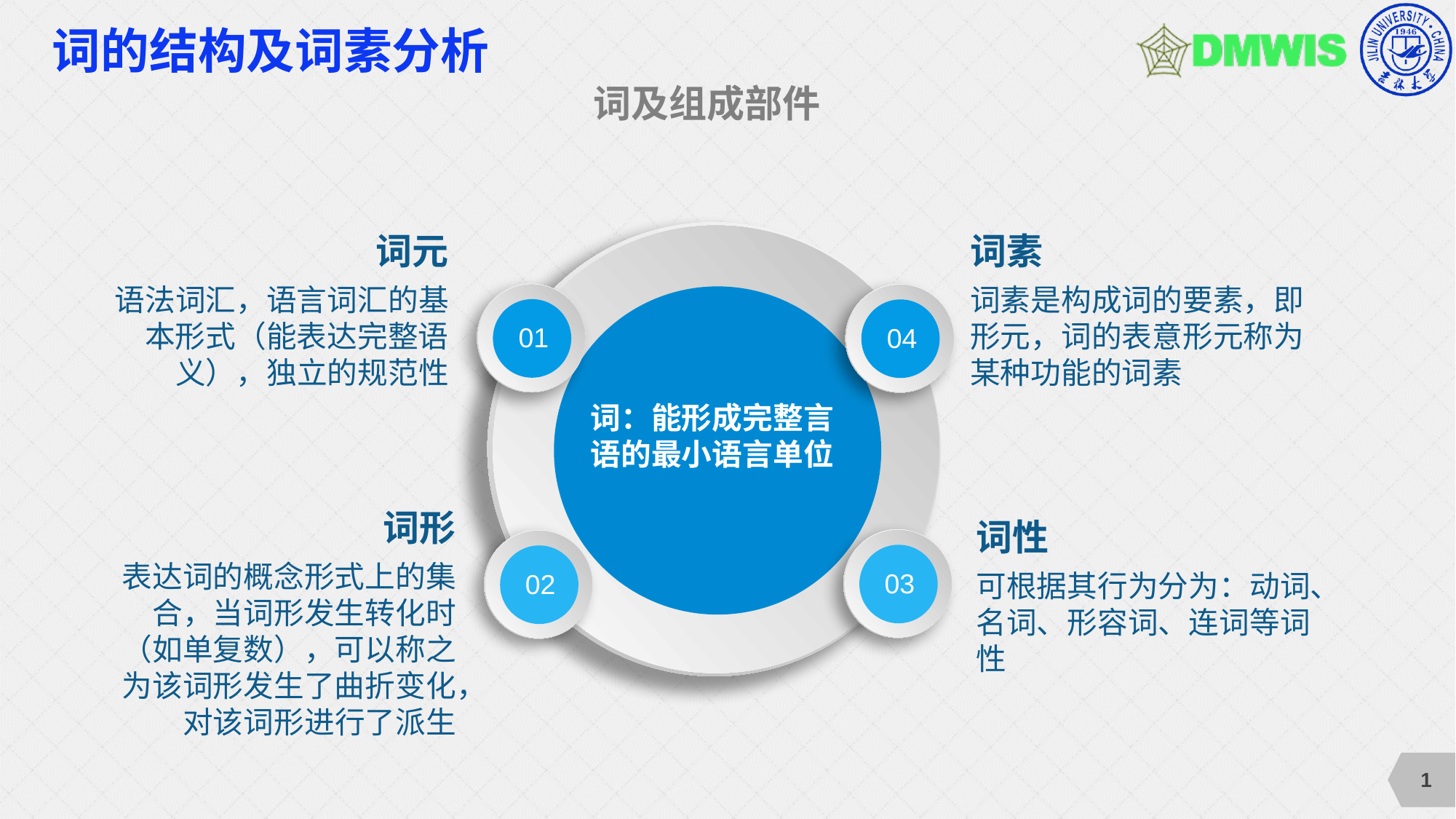

# 词的结构及词素分析
词及组成部件

词：能形成完整言语的最小语言单位
词元
语法词汇，语言词汇的基本形式（能表达完整语义），独立的规范性
词素
词素是构成词的要素，即 形元，词的表意形元称为某种功能的词素

01

04
词形
表达词的概念形式上的集合，当词形发生转化时（如单复数），可以称之为该词形发生了曲折变化，对该词形进行了派生
词性
可根据其行为分为：动词、名词、形容词、连词等词性

03

02
1